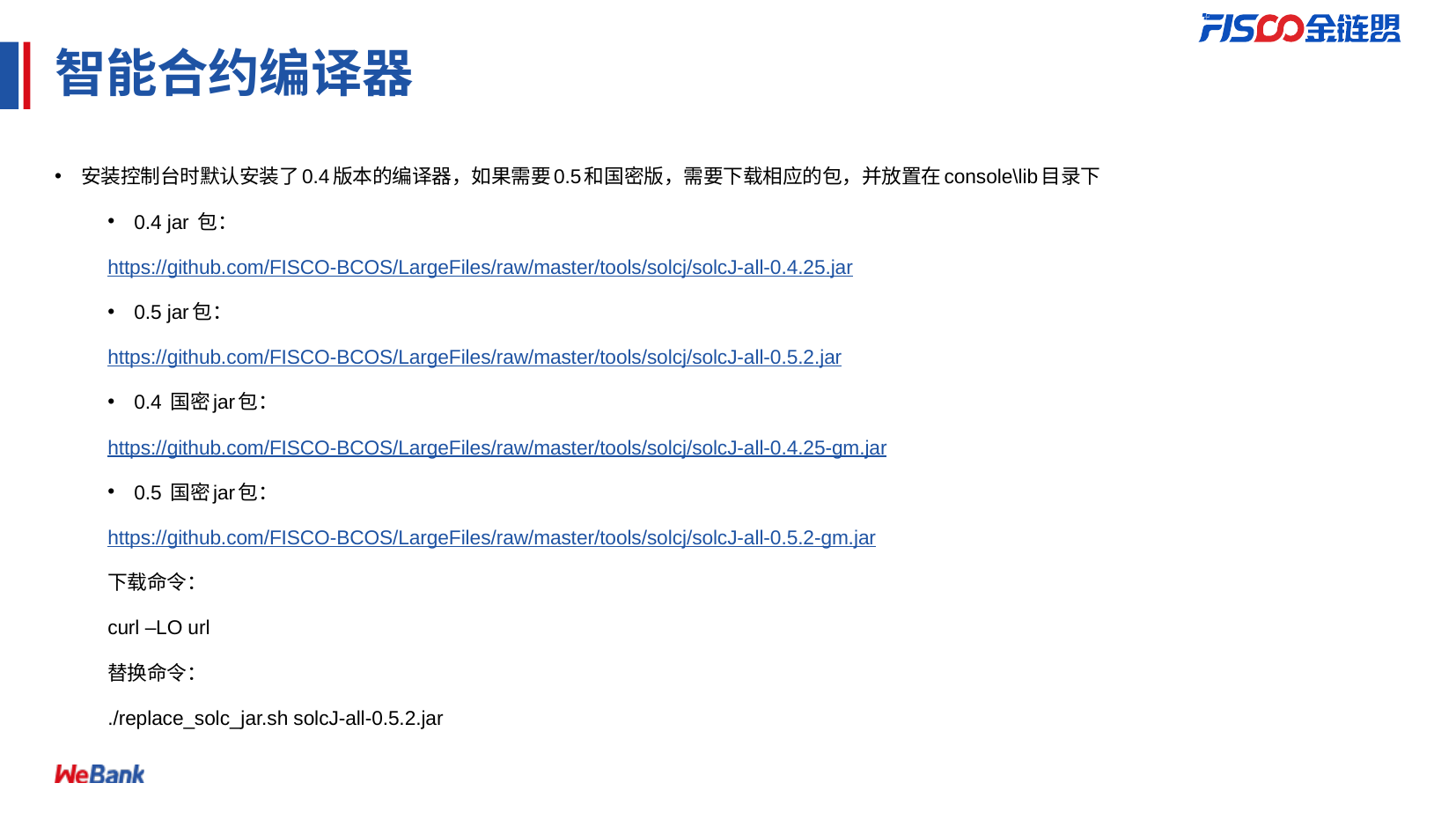

# 智能合约编译器
安装控制台时默认安装了0.4版本的编译器，如果需要0.5和国密版，需要下载相应的包，并放置在console\lib目录下
0.4 jar 包：
https://github.com/FISCO-BCOS/LargeFiles/raw/master/tools/solcj/solcJ-all-0.4.25.jar
0.5 jar包：
https://github.com/FISCO-BCOS/LargeFiles/raw/master/tools/solcj/solcJ-all-0.5.2.jar
0.4 国密jar包：
https://github.com/FISCO-BCOS/LargeFiles/raw/master/tools/solcj/solcJ-all-0.4.25-gm.jar
0.5 国密jar包：
https://github.com/FISCO-BCOS/LargeFiles/raw/master/tools/solcj/solcJ-all-0.5.2-gm.jar
下载命令：
curl –LO url
替换命令：
./replace_solc_jar.sh solcJ-all-0.5.2.jar